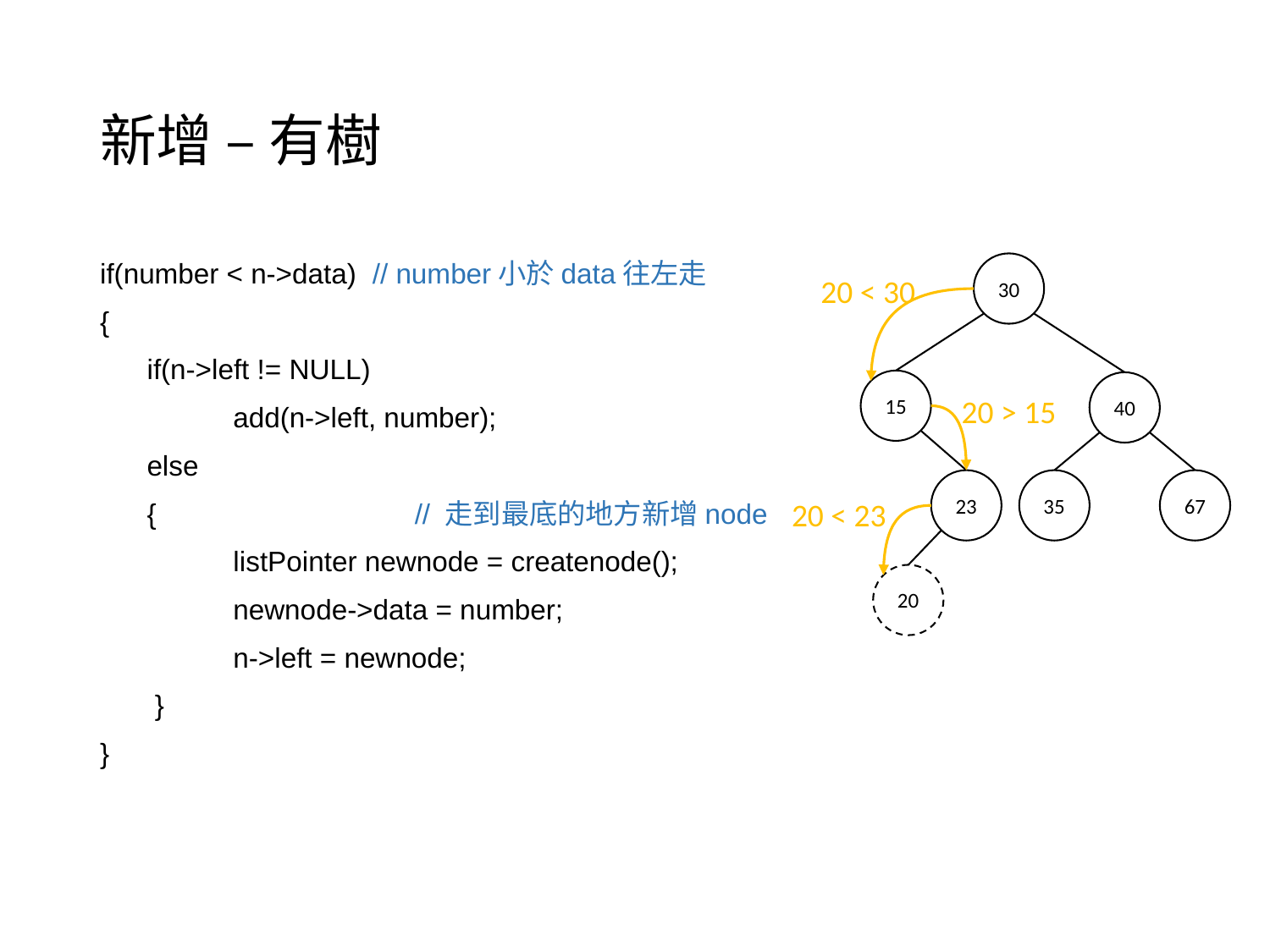

# 新增 – 有樹
if(number < n->data)  // number小於data往左走
{
      if(n->left != NULL)
                 add(n->left, number);
      else
      {                                 // 走到最底的地方新增node
                 listPointer newnode = createnode();
                 newnode->data = number;
                 n->left = newnode;
       }
}
30
15
40
23
35
67
20 < 30
20 > 15
20 < 23
20